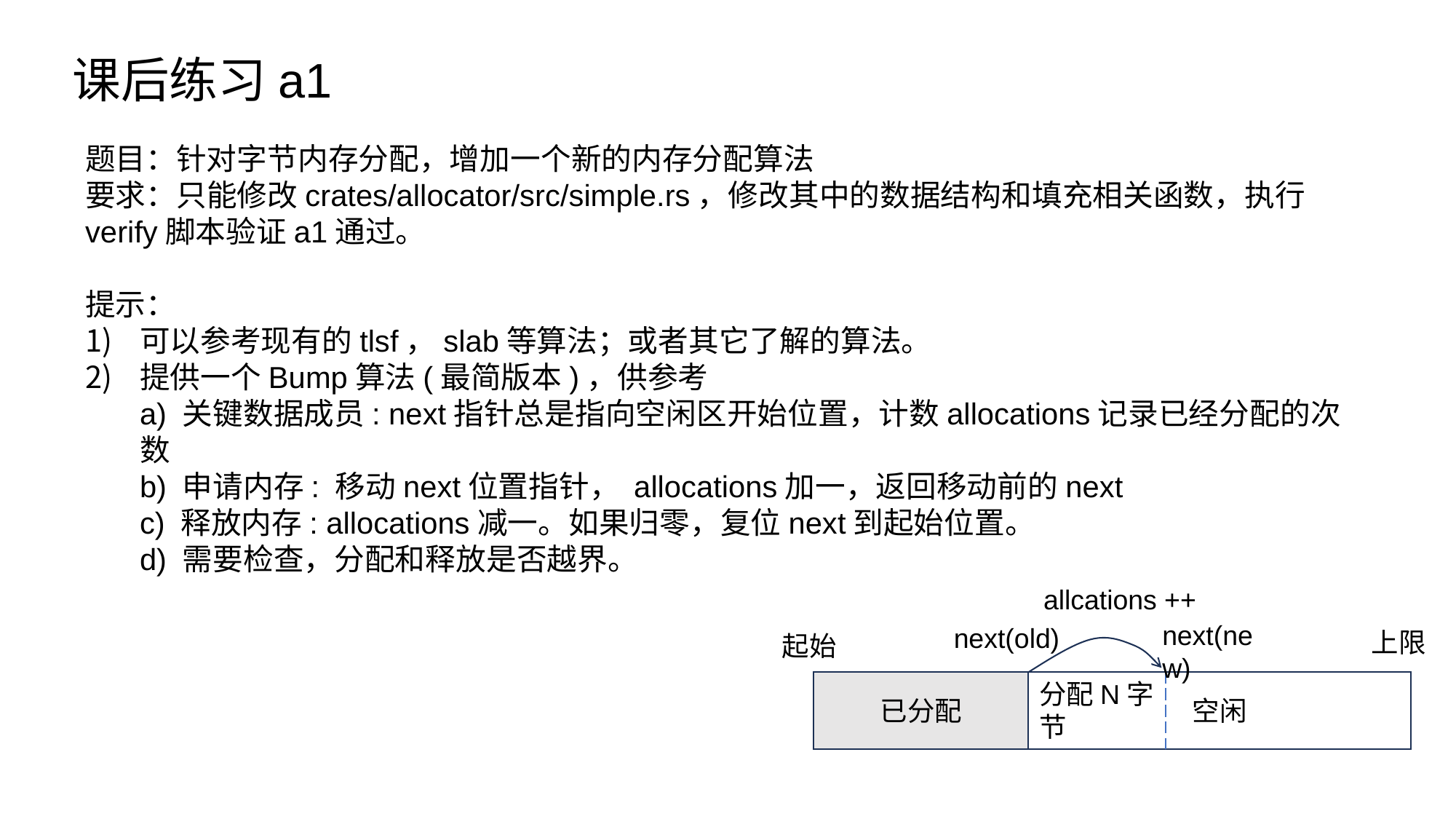

课后练习a1
题目：针对字节内存分配，增加一个新的内存分配算法
要求：只能修改crates/allocator/src/simple.rs，修改其中的数据结构和填充相关函数，执行verify脚本验证a1通过。

提示：
可以参考现有的tlsf，slab等算法；或者其它了解的算法。
提供一个Bump算法(最简版本)，供参考
a) 关键数据成员: next指针总是指向空闲区开始位置，计数allocations记录已经分配的次数
b) 申请内存: 移动next位置指针， allocations加一，返回移动前的next
c) 释放内存: allocations减一。如果归零，复位next到起始位置。
d) 需要检查，分配和释放是否越界。
allcations ++
next(new)
next(old)
上限
起始

已分配
空闲
分配N字节